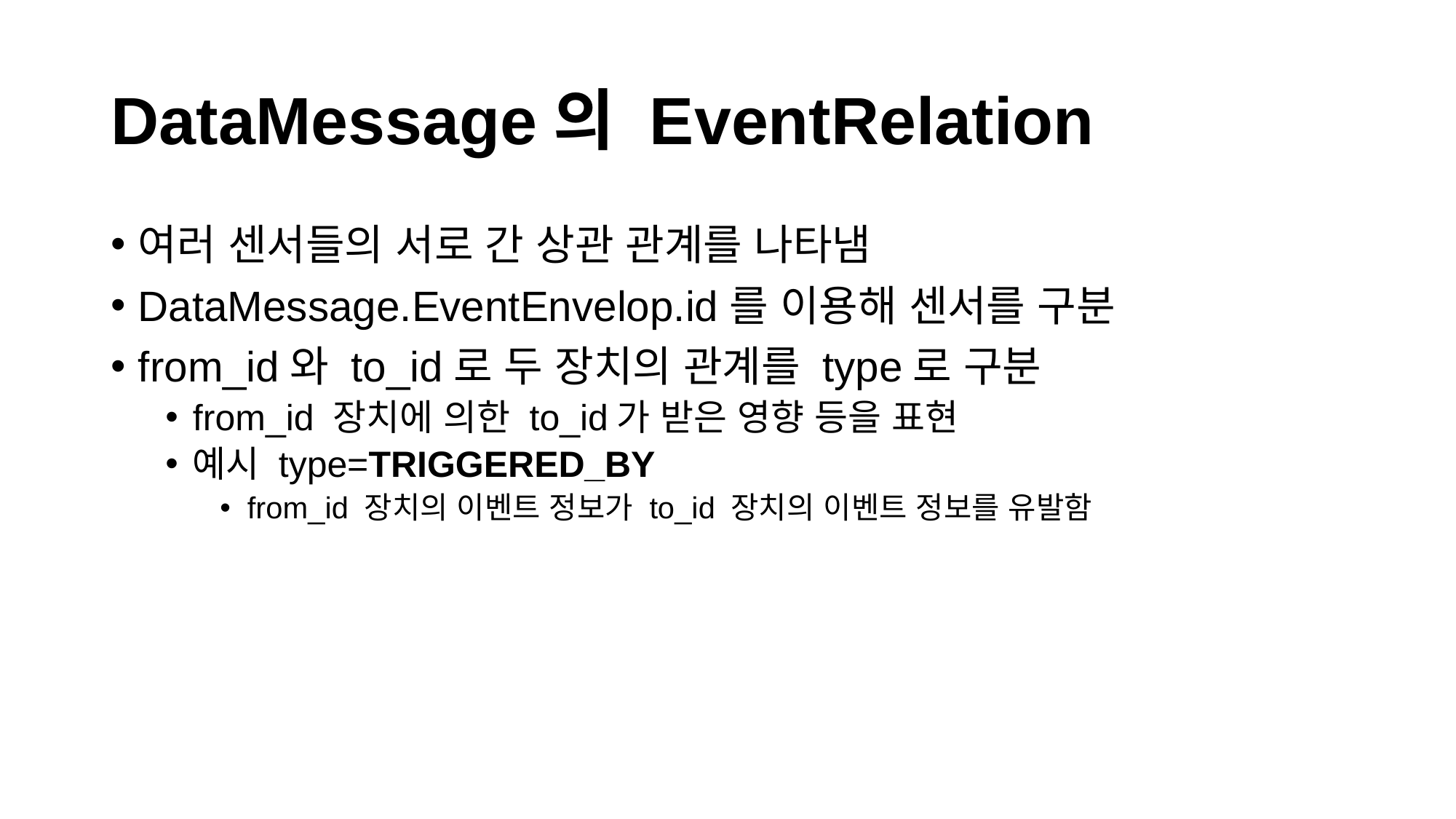

# DataMessage의 EventRelation
여러 센서들의 서로 간 상관 관계를 나타냄
DataMessage.EventEnvelop.id를 이용해 센서를 구분
from_id와 to_id로 두 장치의 관계를 type로 구분
from_id 장치에 의한 to_id가 받은 영향 등을 표현
예시 type=TRIGGERED_BY
from_id 장치의 이벤트 정보가 to_id 장치의 이벤트 정보를 유발함